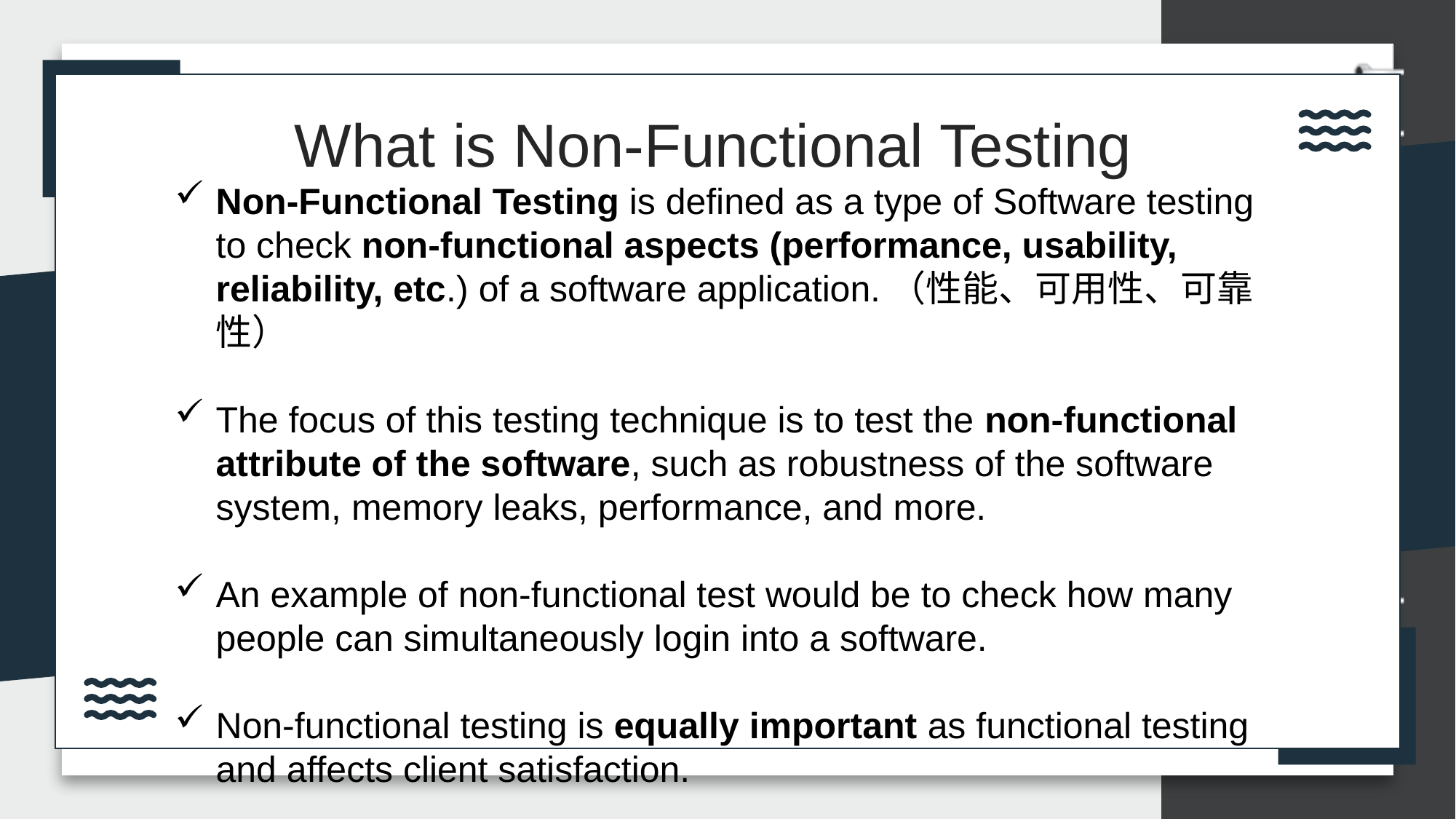

5

What is Non-Functional Testing

Non-Functional Testing is defined as a type of Software testing to check non-functional aspects (performance, usability, reliability, etc.) of a software application.（性能、可用性、可靠性）

The focus of this testing technique is to test the non-functional attribute of the software, such as robustness of the software system, memory leaks, performance, and more.

An example of non-functional test would be to check how many people can simultaneously login into a software.

Non-functional testing is equally important as functional testing and affects client satisfaction.